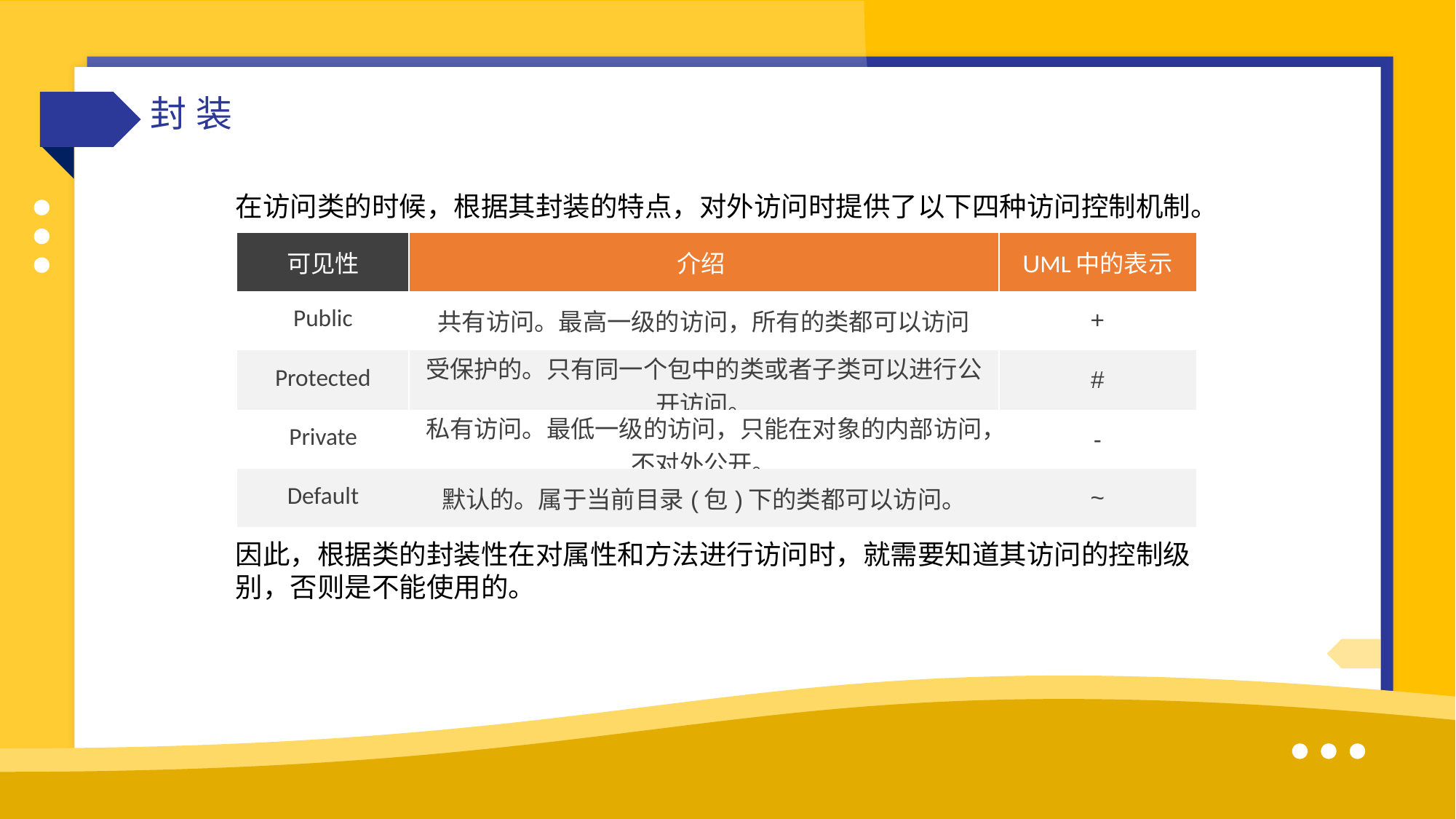

封装
在访问类的时候，根据其封装的特点，对外访问时提供了以下四种访问控制机制。
| 可见性 | 介绍 | UML中的表示 |
| --- | --- | --- |
| Public | 共有访问。最高一级的访问，所有的类都可以访问 | + |
| Protected | 受保护的。只有同一个包中的类或者子类可以进行公开访问。 | # |
| Private | 私有访问。最低一级的访问，只能在对象的内部访问，不对外公开。 | - |
| Default | 默认的。属于当前目录(包)下的类都可以访问。 | ~ |
因此，根据类的封装性在对属性和方法进行访问时，就需要知道其访问的控制级别，否则是不能使用的。